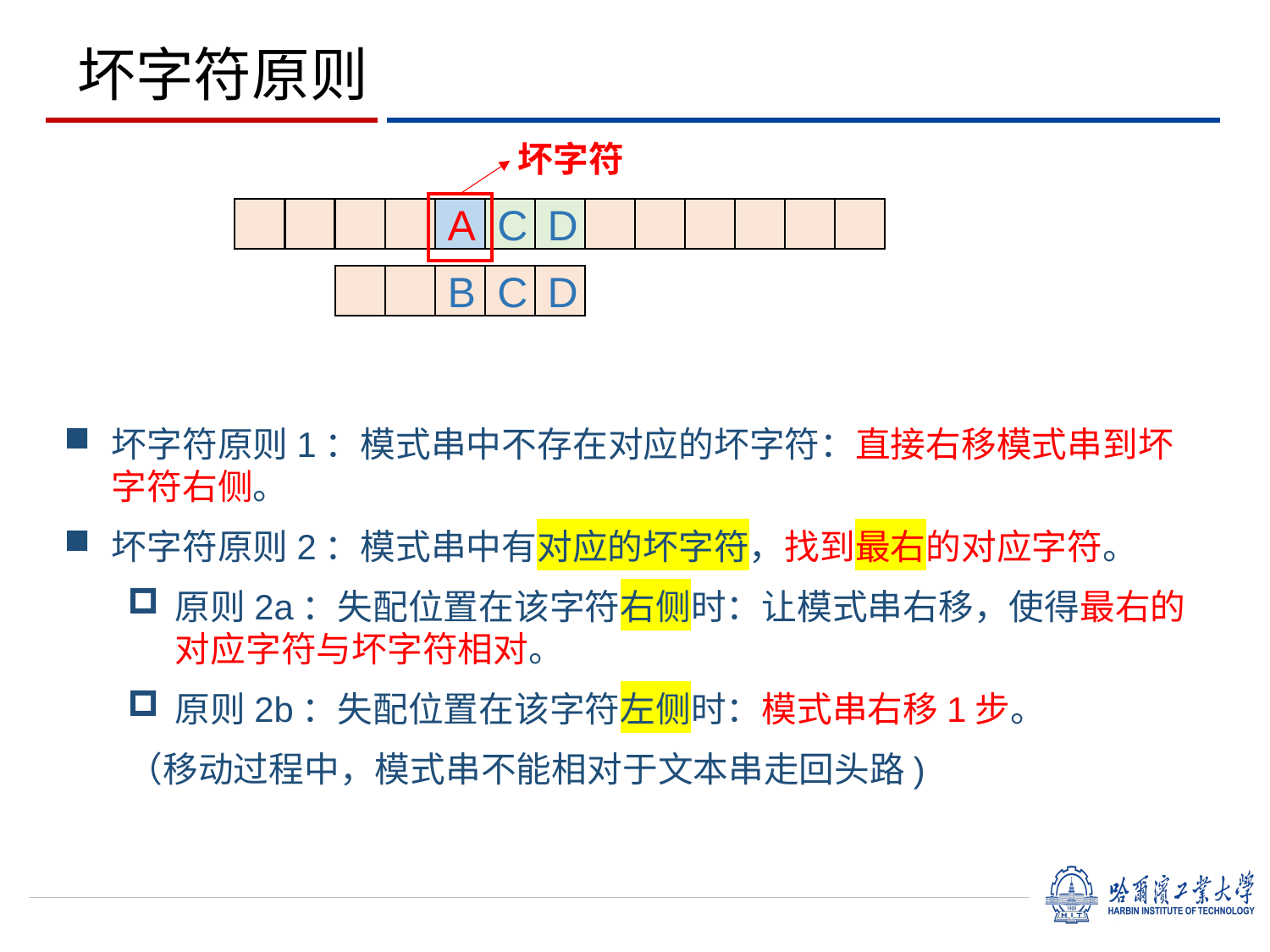

坏字符原则
坏字符

A
C
D

B
C
D
坏字符原则1：模式串中不存在对应的坏字符：直接右移模式串到坏字符右侧。
坏字符原则2：模式串中有对应的坏字符，找到最右的对应字符。
原则2a：失配位置在该字符右侧时：让模式串右移，使得最右的对应字符与坏字符相对。
原则2b：失配位置在该字符左侧时：模式串右移1步。
（移动过程中，模式串不能相对于文本串走回头路)